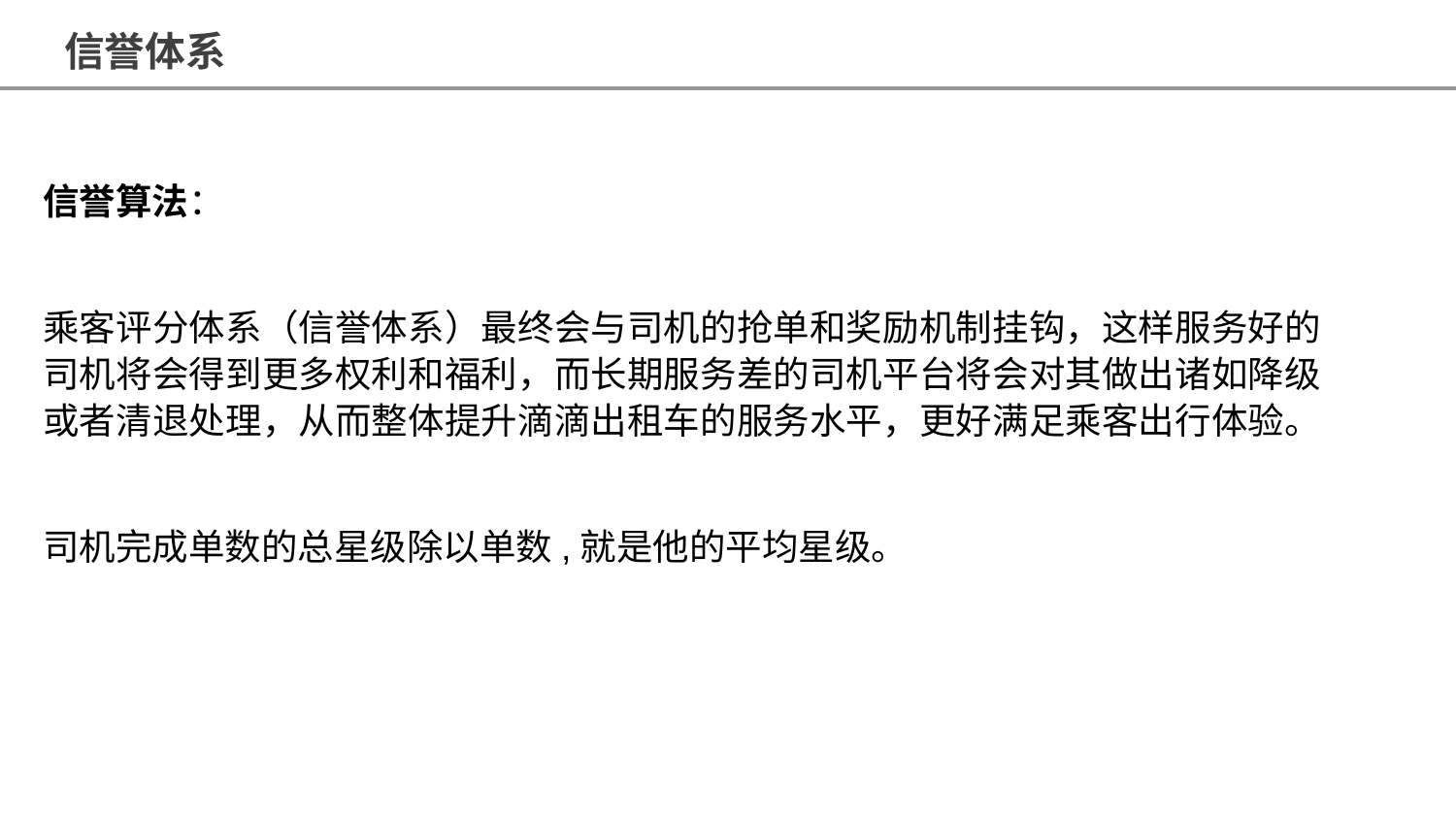

信誉体系
信誉算法：

乘客评分体系（信誉体系）最终会与司机的抢单和奖励机制挂钩，这样服务好的司机将会得到更多权利和福利，而长期服务差的司机平台将会对其做出诸如降级或者清退处理，从而整体提升滴滴出租车的服务水平，更好满足乘客出行体验。

司机完成单数的总星级除以单数,就是他的平均星级。